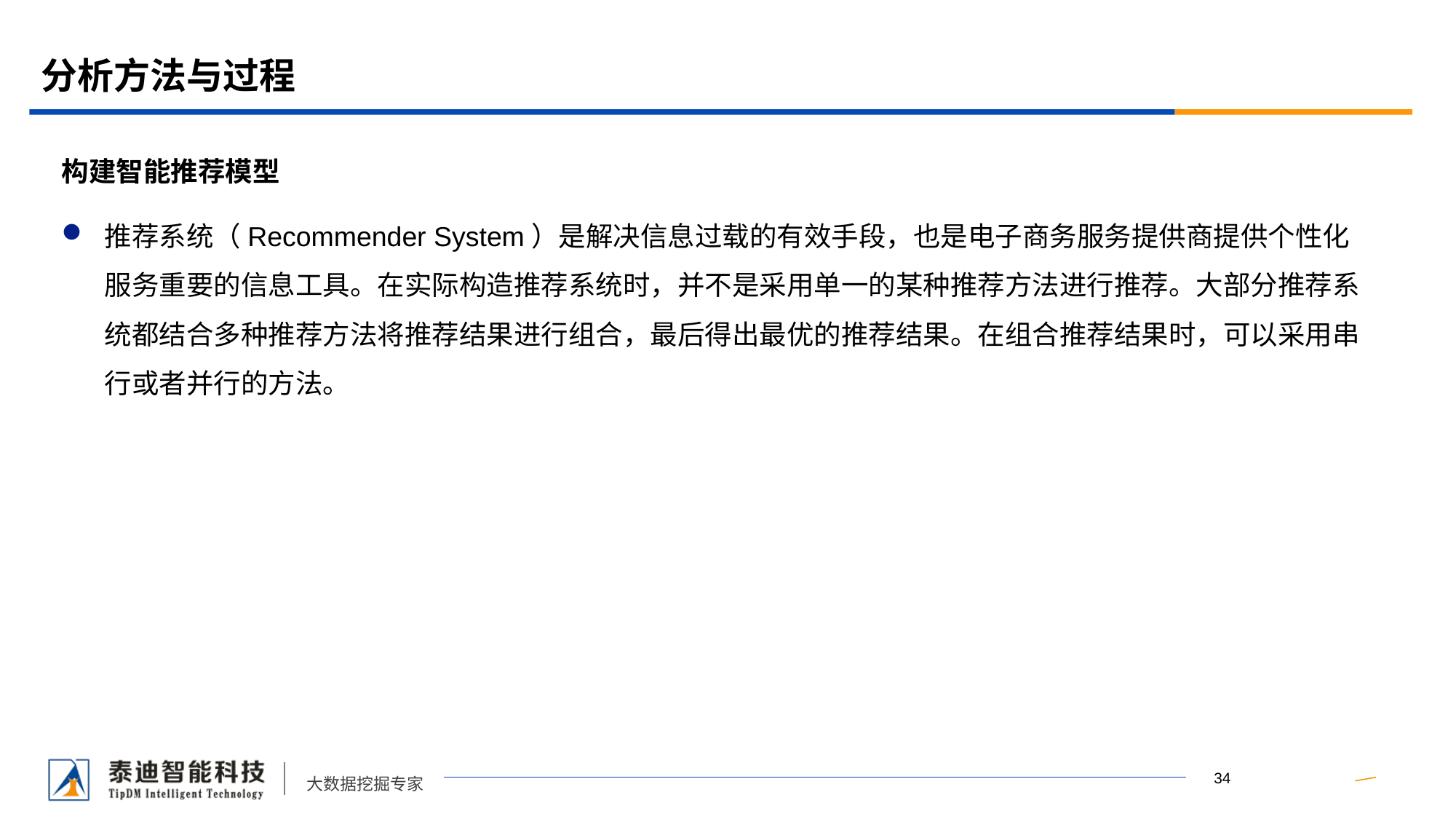

# 分析方法与过程
构建智能推荐模型
推荐系统（Recommender System）是解决信息过载的有效手段，也是电子商务服务提供商提供个性化服务重要的信息工具。在实际构造推荐系统时，并不是采用单一的某种推荐方法进行推荐。大部分推荐系统都结合多种推荐方法将推荐结果进行组合，最后得出最优的推荐结果。在组合推荐结果时，可以采用串行或者并行的方法。